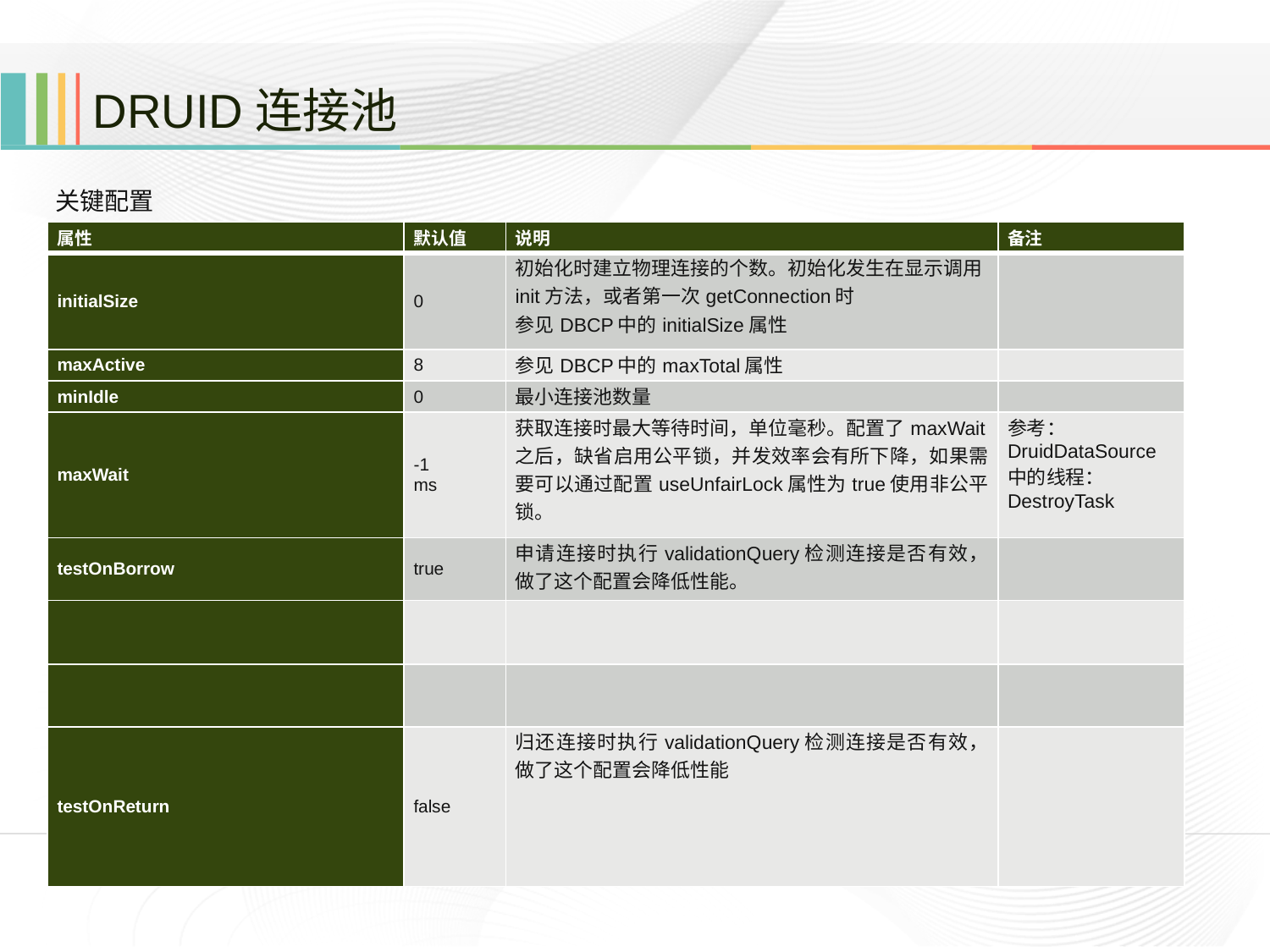

DRUID连接池

  关键配置
| 属性 | 默认值 | 说明 | 备注 |
| --- | --- | --- | --- |
| initialSize | 0 | 初始化时建立物理连接的个数。初始化发生在显示调用init方法，或者第一次getConnection时 参见DBCP中的initialSize属性 |  |
| maxActive | 8 | 参见DBCP中的maxTotal属性 |  |
| minIdle | 0 | 最小连接池数量 |  |
| maxWait | -1 ms | 获取连接时最大等待时间，单位毫秒。配置了maxWait之后，缺省启用公平锁，并发效率会有所下降，如果需要可以通过配置useUnfairLock属性为true使用非公平锁。 | 参考： DruidDataSource中的线程： DestroyTask |
| testOnBorrow | true | 申请连接时执行validationQuery检测连接是否有效，做了这个配置会降低性能。 |  |
|  |  |  |  |
|  |  |  |  |
| testOnReturn | false | 归还连接时执行validationQuery检测连接是否有效，做了这个配置会降低性能 |  |